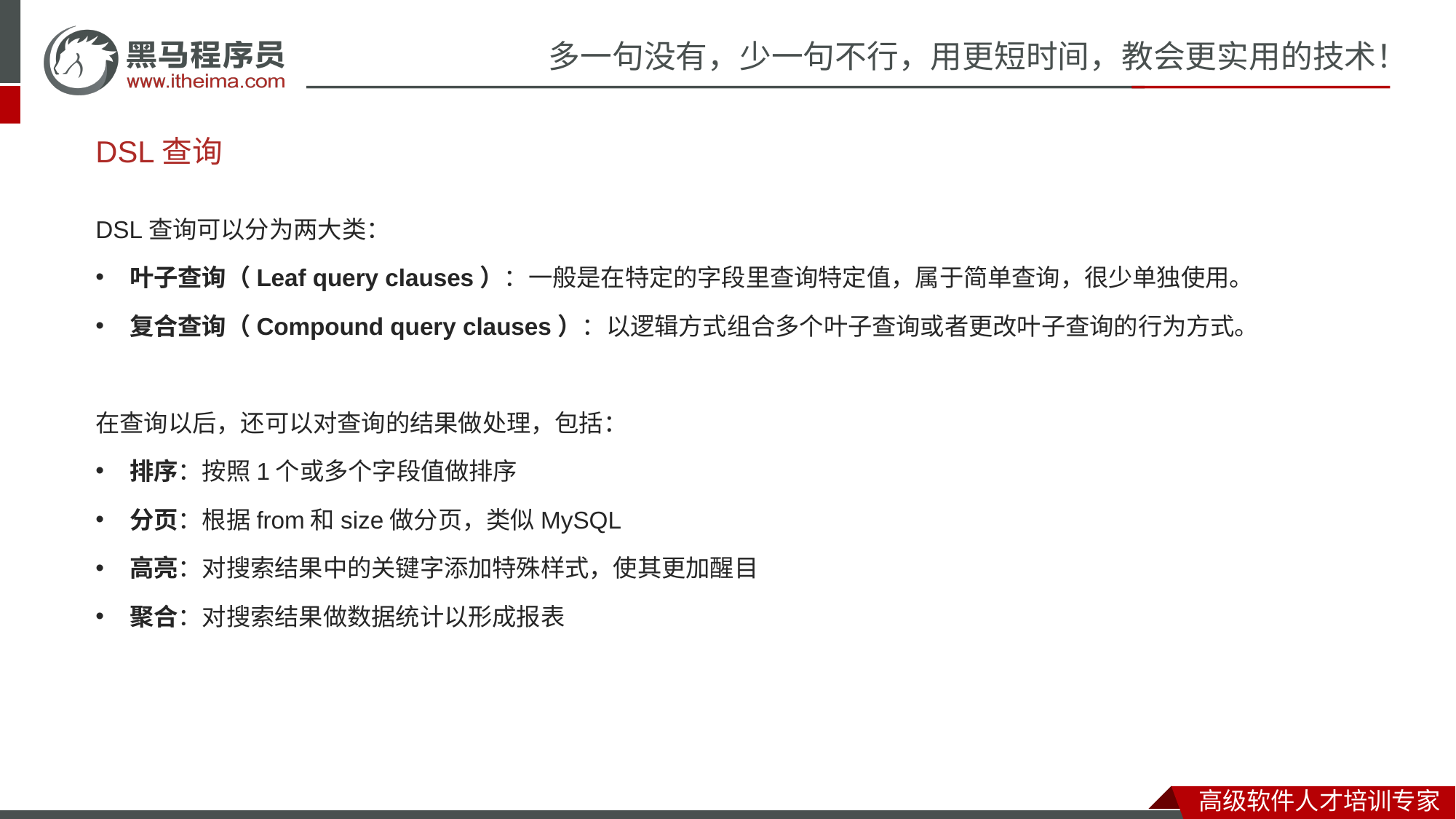

# DSL查询
DSL查询可以分为两大类：
叶子查询（Leaf query clauses）：一般是在特定的字段里查询特定值，属于简单查询，很少单独使用。
复合查询（Compound query clauses）：以逻辑方式组合多个叶子查询或者更改叶子查询的行为方式。

在查询以后，还可以对查询的结果做处理，包括：
排序：按照1个或多个字段值做排序
分页：根据from和size做分页，类似MySQL
高亮：对搜索结果中的关键字添加特殊样式，使其更加醒目
聚合：对搜索结果做数据统计以形成报表